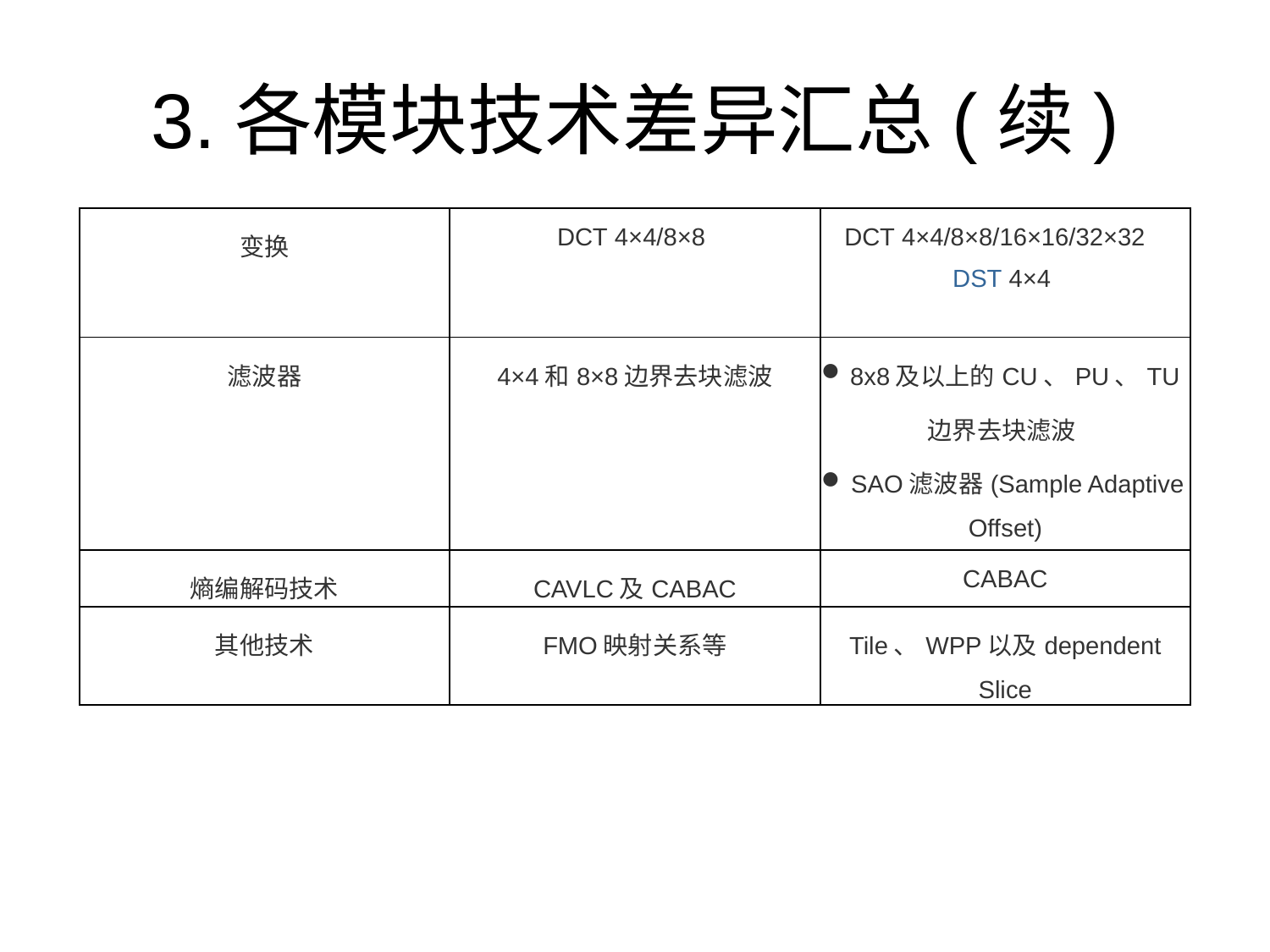

# 3.各模块技术差异汇总(续)
| 变换 | DCT 4×4/8×8 | DCT 4×4/8×8/16×16/32×32    DST 4×4 |
| --- | --- | --- |
| 滤波器 | 4×4和8×8边界去块滤波 | 8x8及以上的CU、PU、TU边界去块滤波 SAO滤波器(Sample Adaptive Offset) |
| 熵编解码技术 | CAVLC及CABAC | CABAC |
| 其他技术 | FMO映射关系等 | Tile、WPP以及dependent Slice |